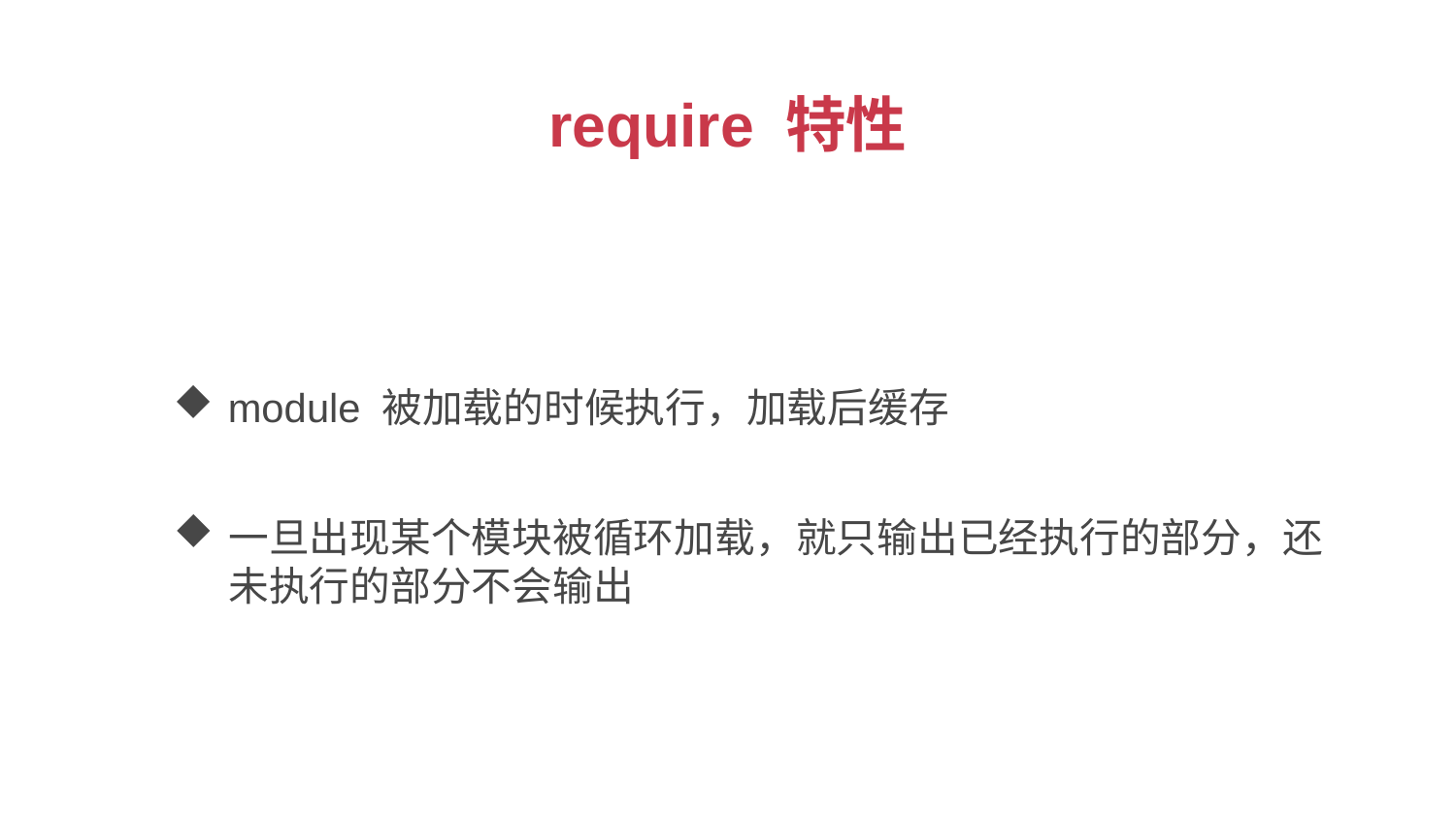

require 特性
module 被加载的时候执行，加载后缓存
一旦出现某个模块被循环加载，就只输出已经执行的部分，还未执行的部分不会输出